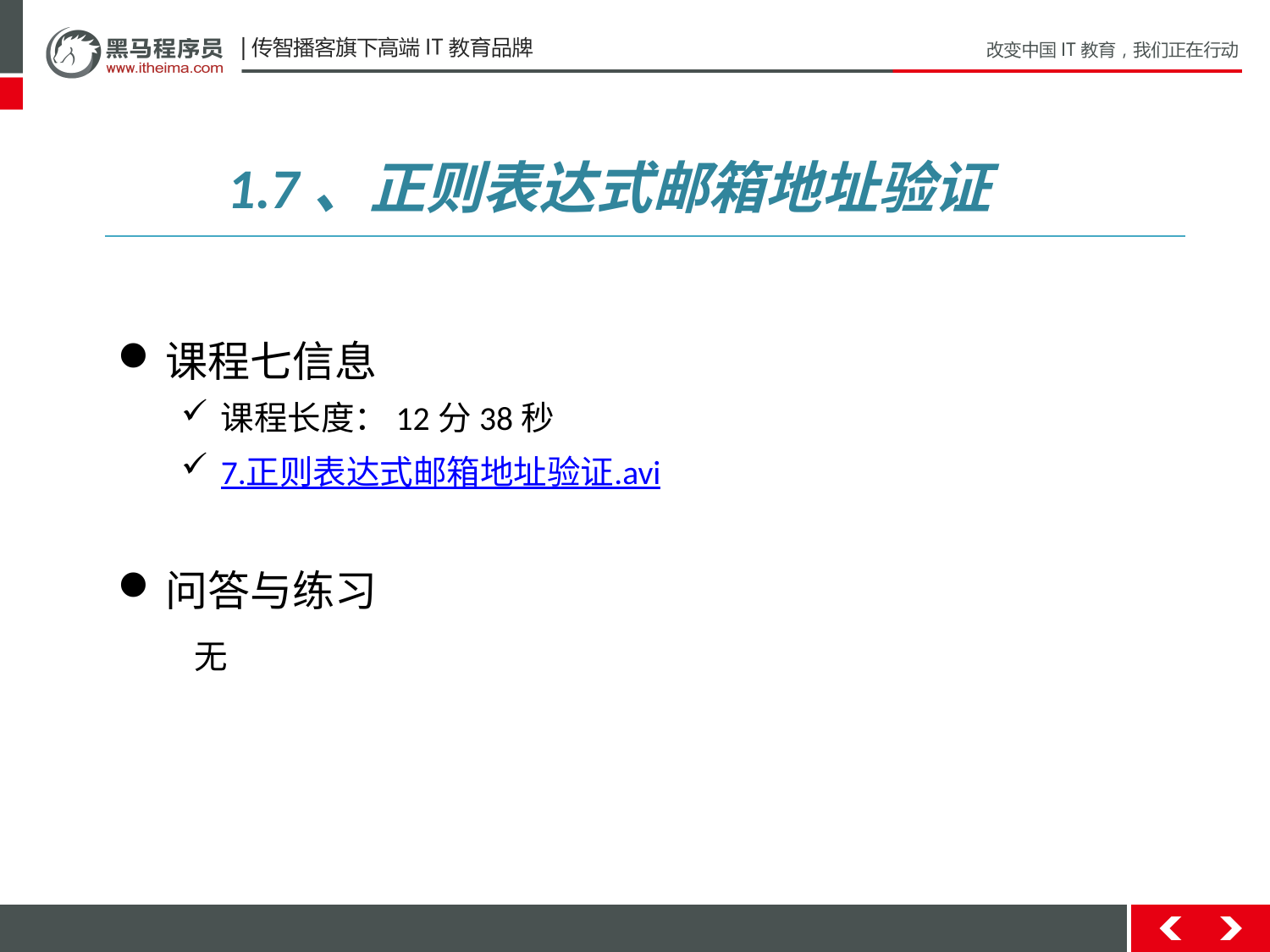

1.7、正则表达式邮箱地址验证

课程七信息
课程长度：12分38秒
7.正则表达式邮箱地址验证.avi

问答与练习
       无